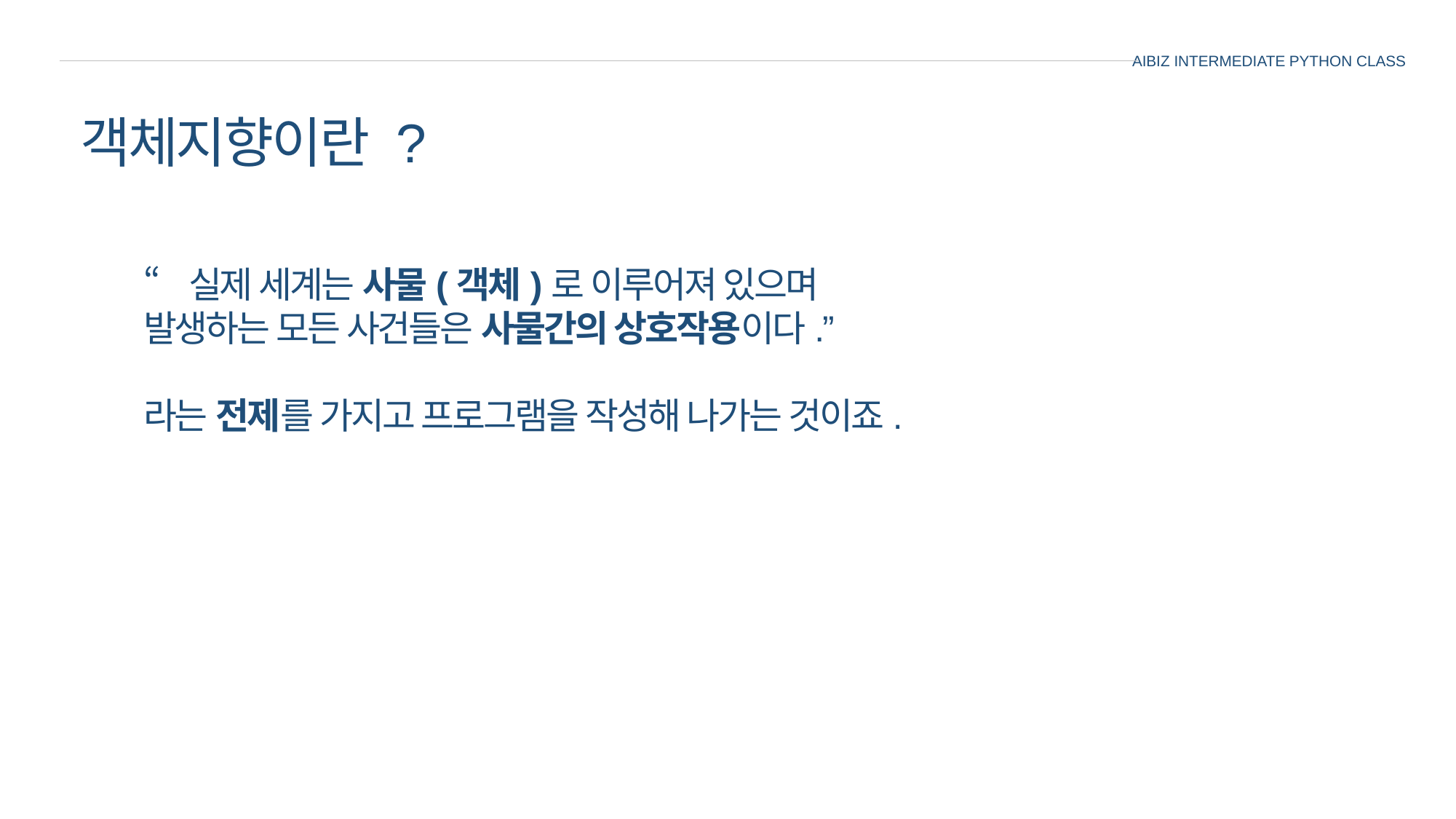

AIBIZ INTERMEDIATE PYTHON CLASS
객체지향이란 ?
“실제 세계는 사물(객체)로 이루어져 있으며
발생하는 모든 사건들은 사물간의 상호작용이다.”

라는 전제를 가지고 프로그램을 작성해 나가는 것이죠.